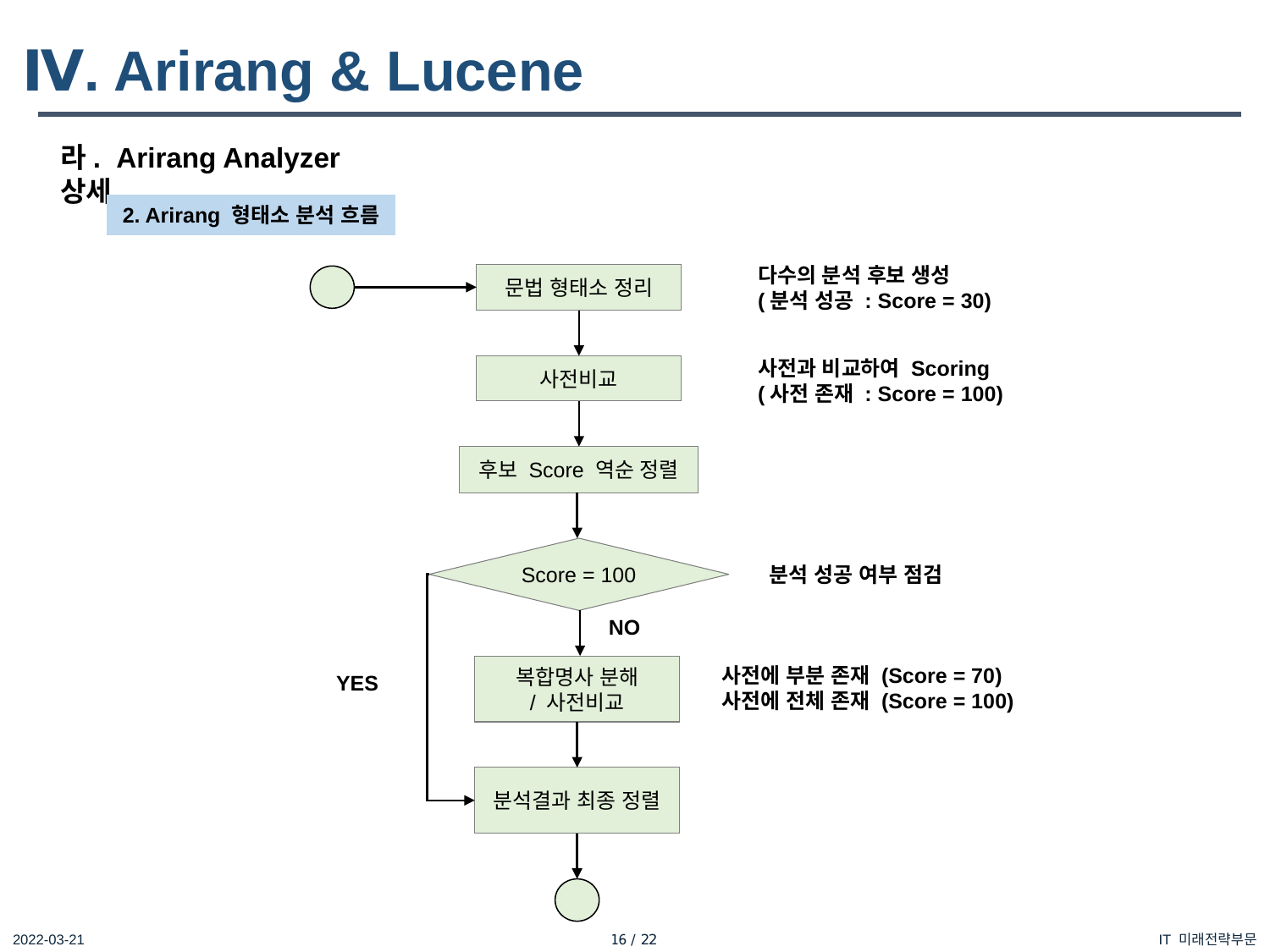

Ⅳ. Arirang & Lucene

라.  Arirang Analyzer 상세
2. Arirang 형태소 분석 흐름
다수의 분석 후보 생성
(분석 성공 : Score = 30)
문법 형태소 정리

사전비교
사전과 비교하여 Scoring
(사전 존재 : Score = 100)
후보 Score 역순 정렬
Score = 100
분석 성공 여부 점검
NO
복합명사 분해
/ 사전비교
YES
사전에 부분 존재 (Score = 70)
사전에 전체 존재 (Score = 100)
분석결과 최종 정렬

IT 미래전략부문
2022-03-21
16 / 22